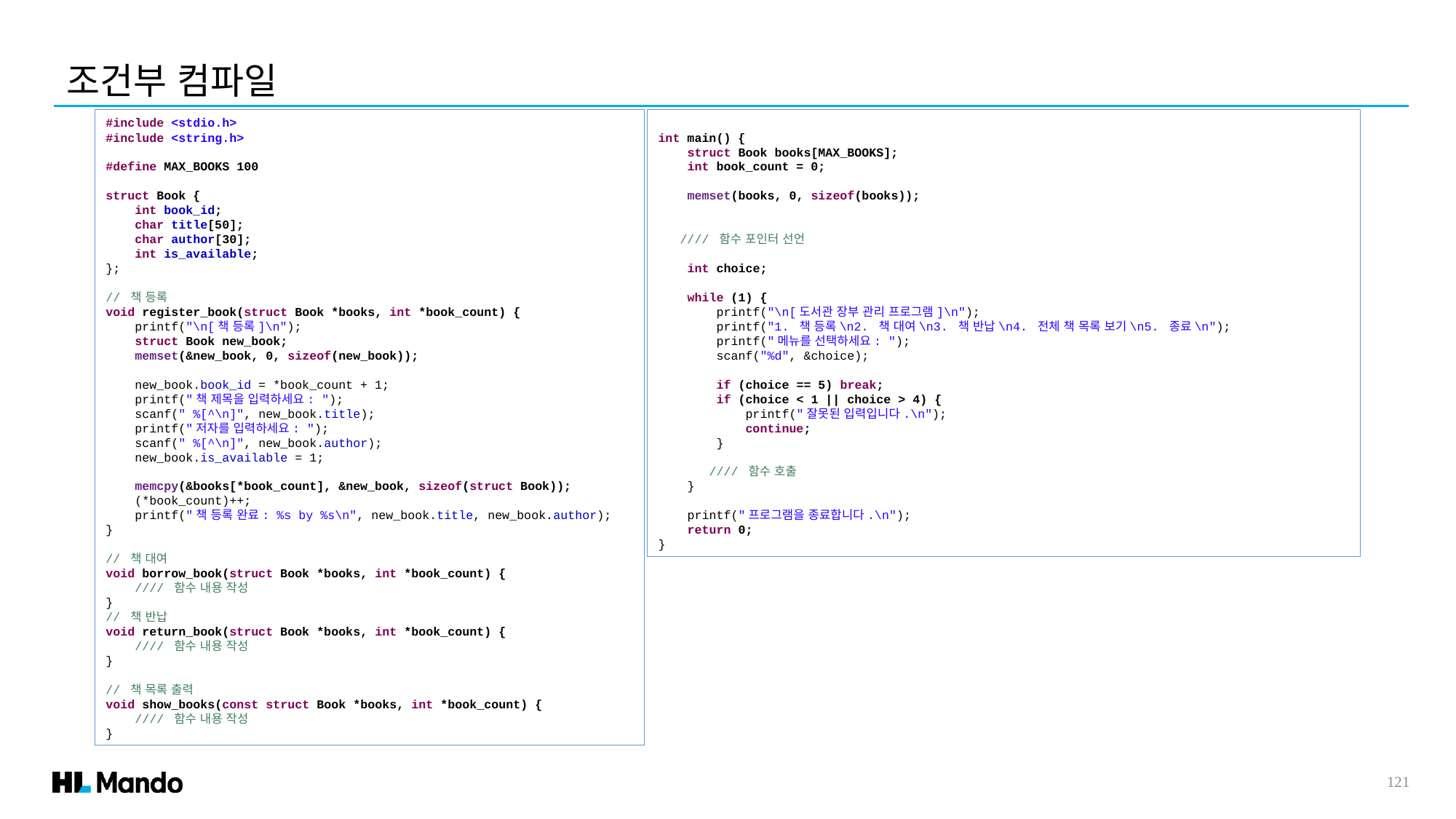

조건부 컴파일
#include <stdio.h>
#include <string.h>

#define MAX_BOOKS 100

struct Book {
    int book_id;
    char title[50];
    char author[30];
    int is_available;
};

// 책 등록
void register_book(struct Book *books, int *book_count) {
    printf("\n[책 등록]\n");
    struct Book new_book;
    memset(&new_book, 0, sizeof(new_book));

    new_book.book_id = *book_count + 1;
    printf("책 제목을 입력하세요: ");
    scanf(" %[^\n]", new_book.title);
    printf("저자를 입력하세요: ");
    scanf(" %[^\n]", new_book.author);
    new_book.is_available = 1;

    memcpy(&books[*book_count], &new_book, sizeof(struct Book));
    (*book_count)++;
    printf("책 등록 완료: %s by %s\n", new_book.title, new_book.author);
}

// 책 대여
void borrow_book(struct Book *books, int *book_count) {
    //// 함수 내용 작성
}
// 책 반납
void return_book(struct Book *books, int *book_count) {
    //// 함수 내용 작성
}

// 책 목록 출력
void show_books(const struct Book *books, int *book_count) {
    //// 함수 내용 작성
}

int main() {
    struct Book books[MAX_BOOKS];
    int book_count = 0;

    memset(books, 0, sizeof(books));

   //// 함수 포인터 선언

    int choice;

    while (1) {
        printf("\n[도서관 장부 관리 프로그램]\n");
        printf("1. 책 등록\n2. 책 대여\n3. 책 반납\n4. 전체 책 목록 보기\n5. 종료\n");
        printf("메뉴를 선택하세요: ");
        scanf("%d", &choice);

        if (choice == 5) break;
        if (choice < 1 || choice > 4) {
            printf("잘못된 입력입니다.\n");
            continue;
        }

       //// 함수 호출
    }

    printf("프로그램을 종료합니다.\n");
    return 0;
}
121